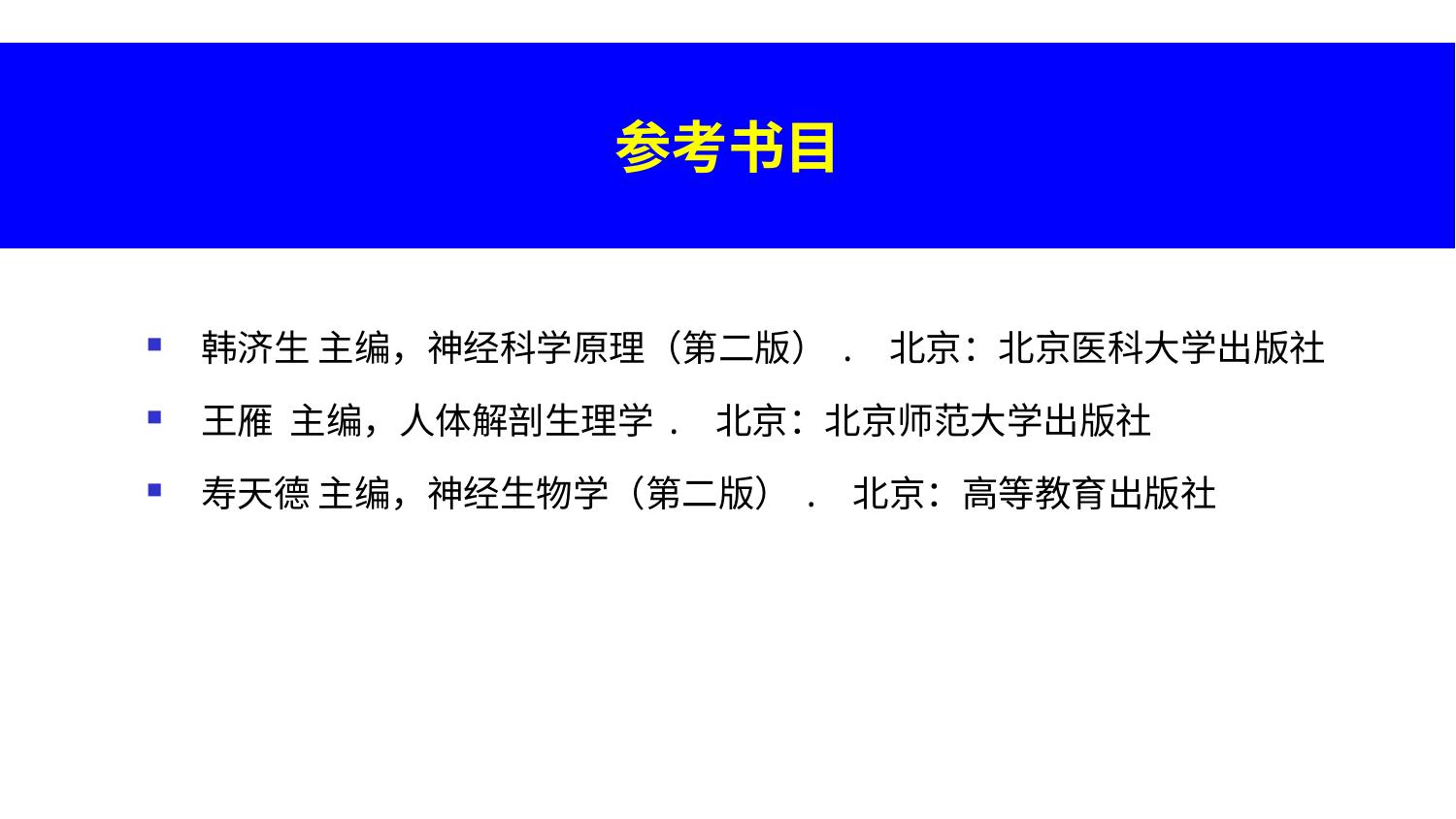

#
参考书目
韩济生 主编，神经科学原理（第二版）. 北京：北京医科大学出版社
王雁  主编，人体解剖生理学. 北京：北京师范大学出版社
寿天德 主编，神经生物学（第二版）. 北京：高等教育出版社